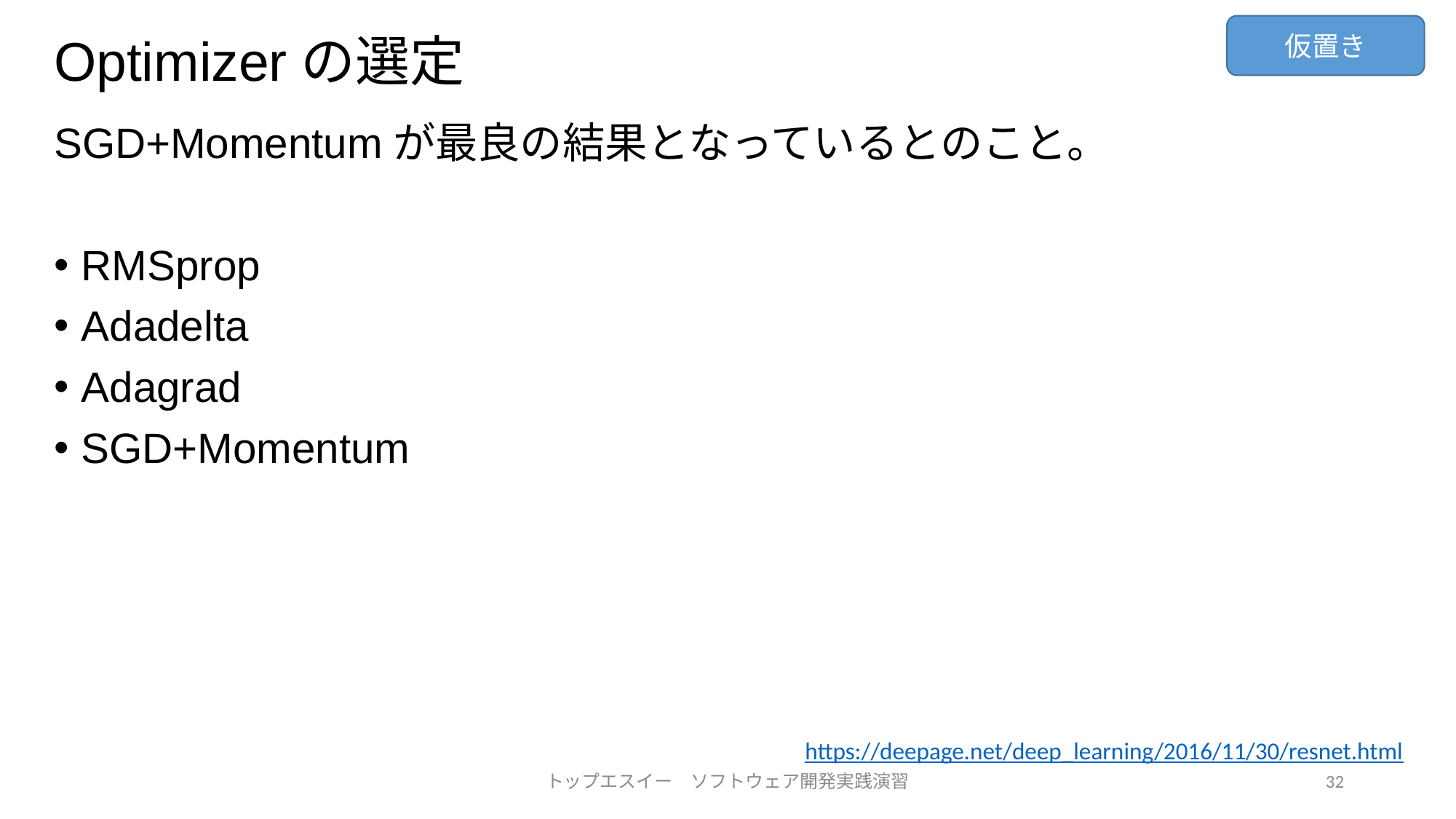

仮置き
# Optimizerの選定
SGD+Momentumが最良の結果となっているとのこと。

RMSprop
Adadelta
Adagrad
SGD+Momentum

https://deepage.net/deep_learning/2016/11/30/resnet.html
トップエスイー　ソフトウェア開発実践演習
32